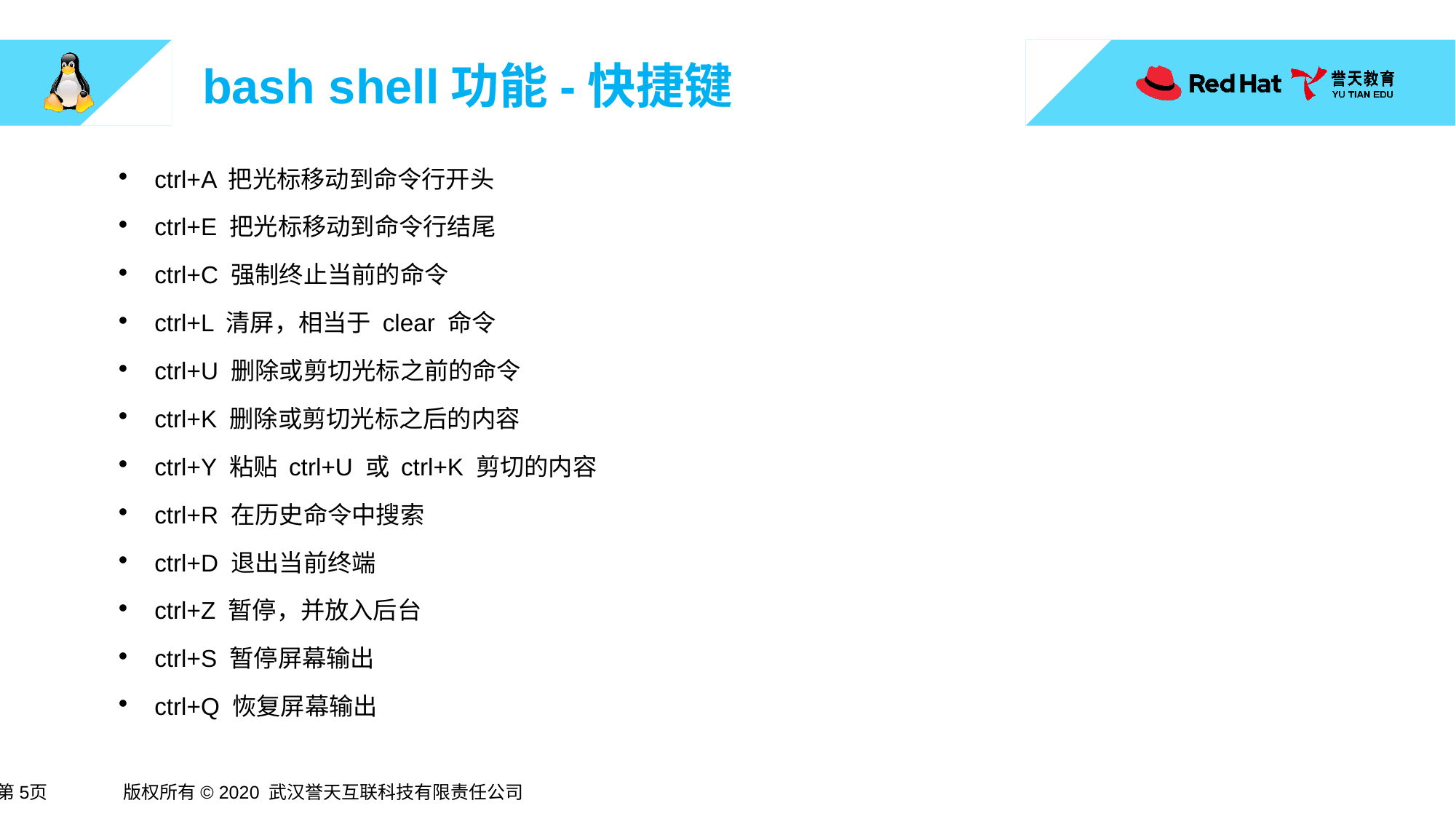

# bash shell功能-快捷键
ctrl+A 把光标移动到命令行开头
ctrl+E 把光标移动到命令行结尾
ctrl+C 强制终止当前的命令
ctrl+L 清屏，相当于 clear 命令
ctrl+U 删除或剪切光标之前的命令
ctrl+K 删除或剪切光标之后的内容
ctrl+Y 粘贴 ctrl+U 或 ctrl+K 剪切的内容
ctrl+R 在历史命令中搜索
ctrl+D 退出当前终端
ctrl+Z 暂停，并放入后台
ctrl+S 暂停屏幕输出
ctrl+Q 恢复屏幕输出
5